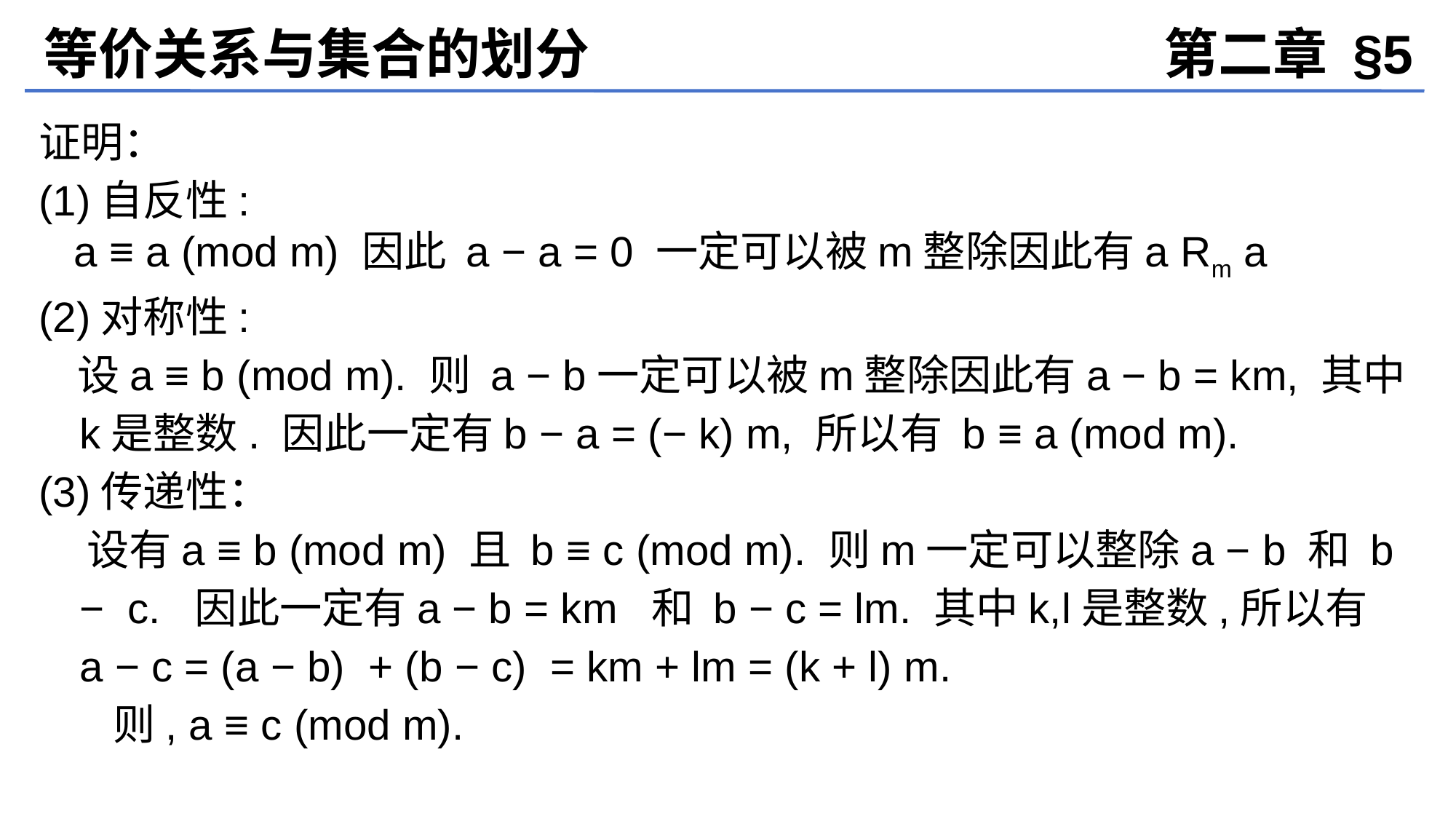

等价关系与集合的划分
第二章 §5
证明：
(1)自反性:
   a ≡ a (mod m) 因此 a − a = 0 一定可以被m整除因此有a Rm a
(2)对称性:
   设a ≡ b (mod m). 则 a − b一定可以被m整除因此有a − b = km, 其中k是整数. 因此一定有b − a = (− k) m, 所以有 b ≡ a (mod m).
(3)传递性：
    设有a ≡ b (mod m) 且 b ≡ c (mod m). 则m一定可以整除a − b 和 b −  c.  因此一定有a − b = km  和 b − c = lm. 其中k,l是整数,所以有  a − c = (a − b)  + (b − c)  = km + lm = (k + l) m.
 则, a ≡ c (mod m).